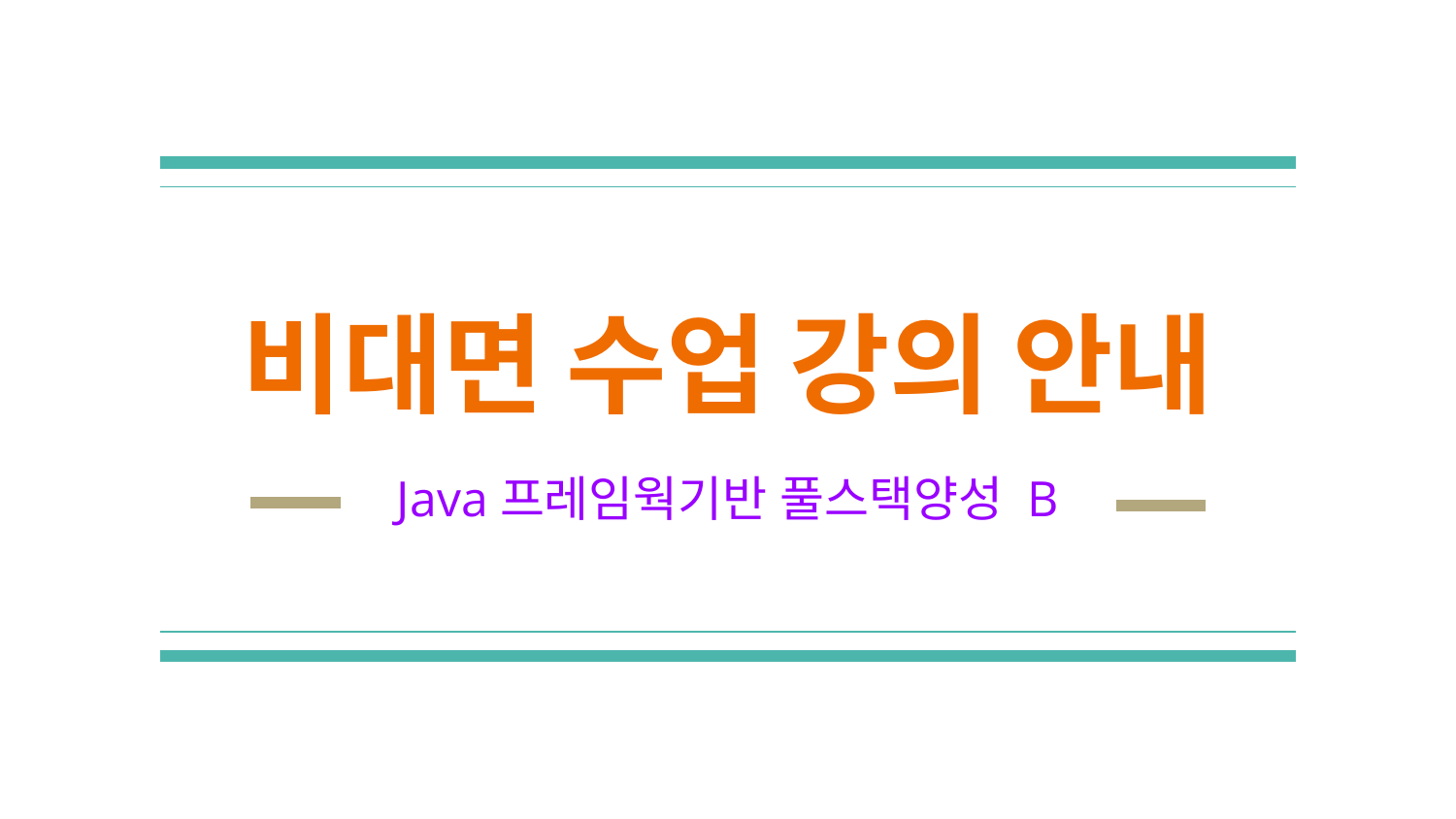

# 비대면 수업 강의 안내
Java프레임웍기반 풀스택양성 B